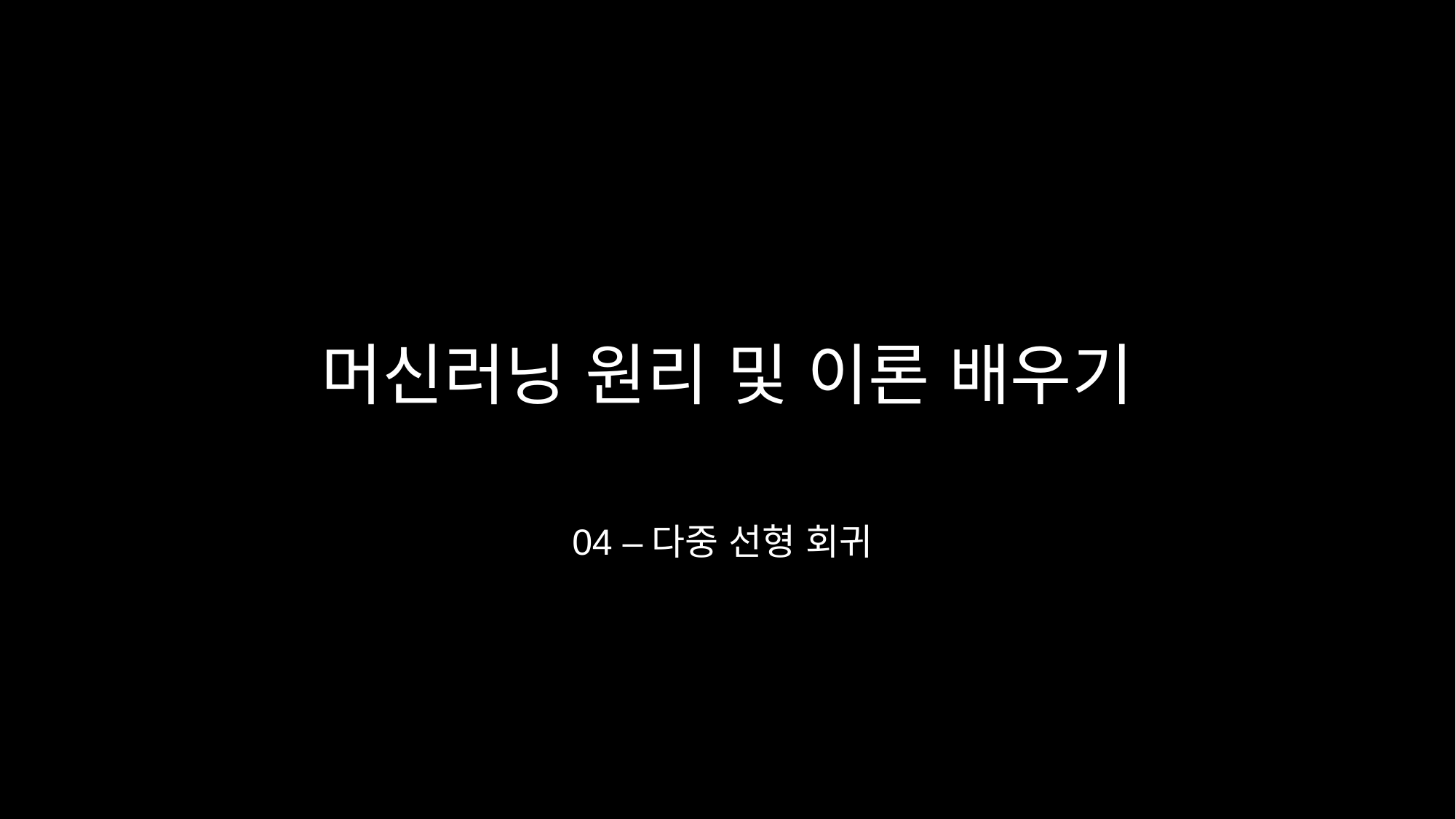

# 머신러닝 원리 및 이론 배우기
04 –다중 선형 회귀